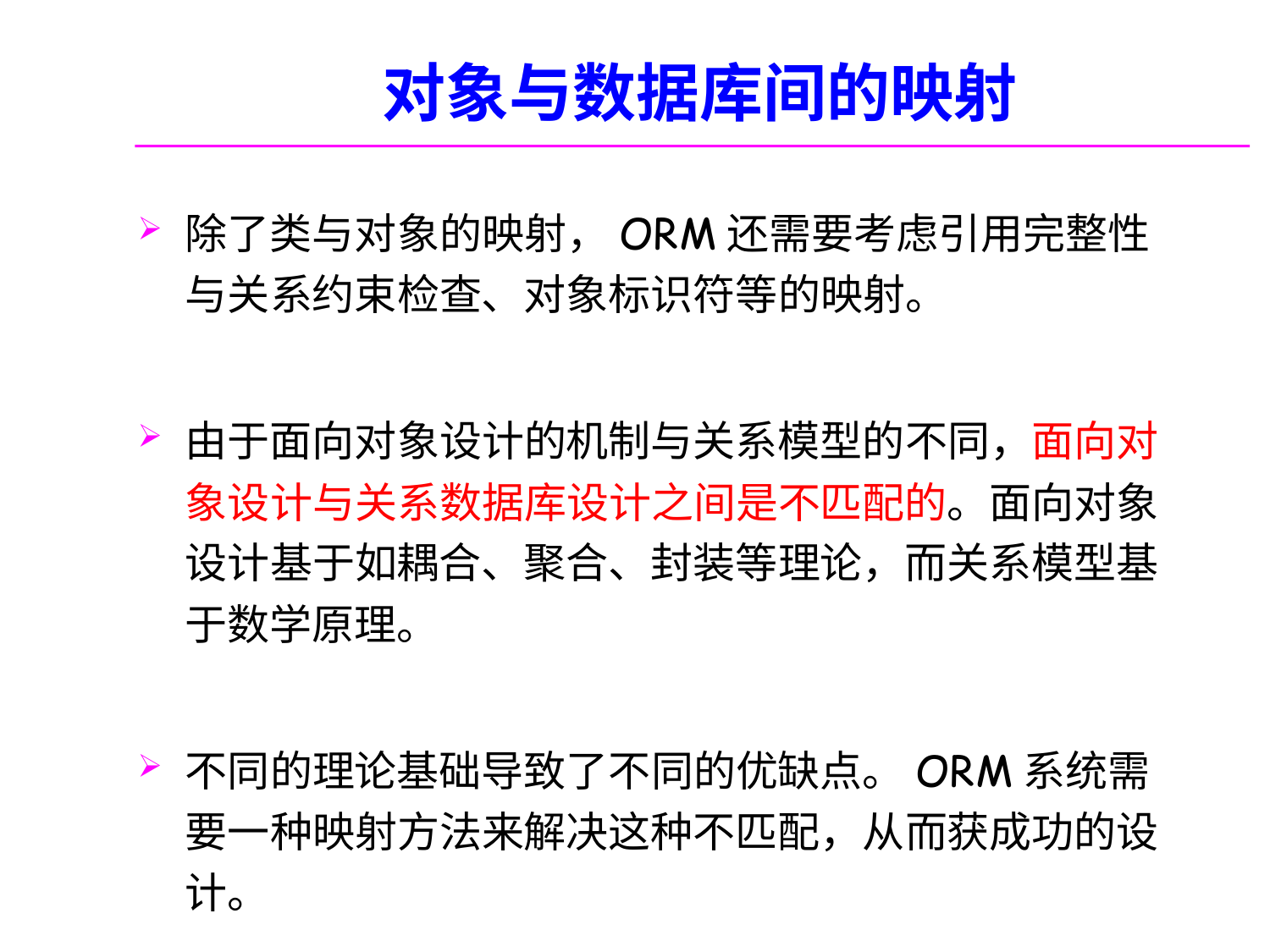

# 对象与数据库间的映射
除了类与对象的映射，ORM还需要考虑引用完整性与关系约束检查、对象标识符等的映射。

由于面向对象设计的机制与关系模型的不同，面向对象设计与关系数据库设计之间是不匹配的。面向对象设计基于如耦合、聚合、封装等理论，而关系模型基于数学原理。

不同的理论基础导致了不同的优缺点。ORM系统需要一种映射方法来解决这种不匹配，从而获成功的设计。
41